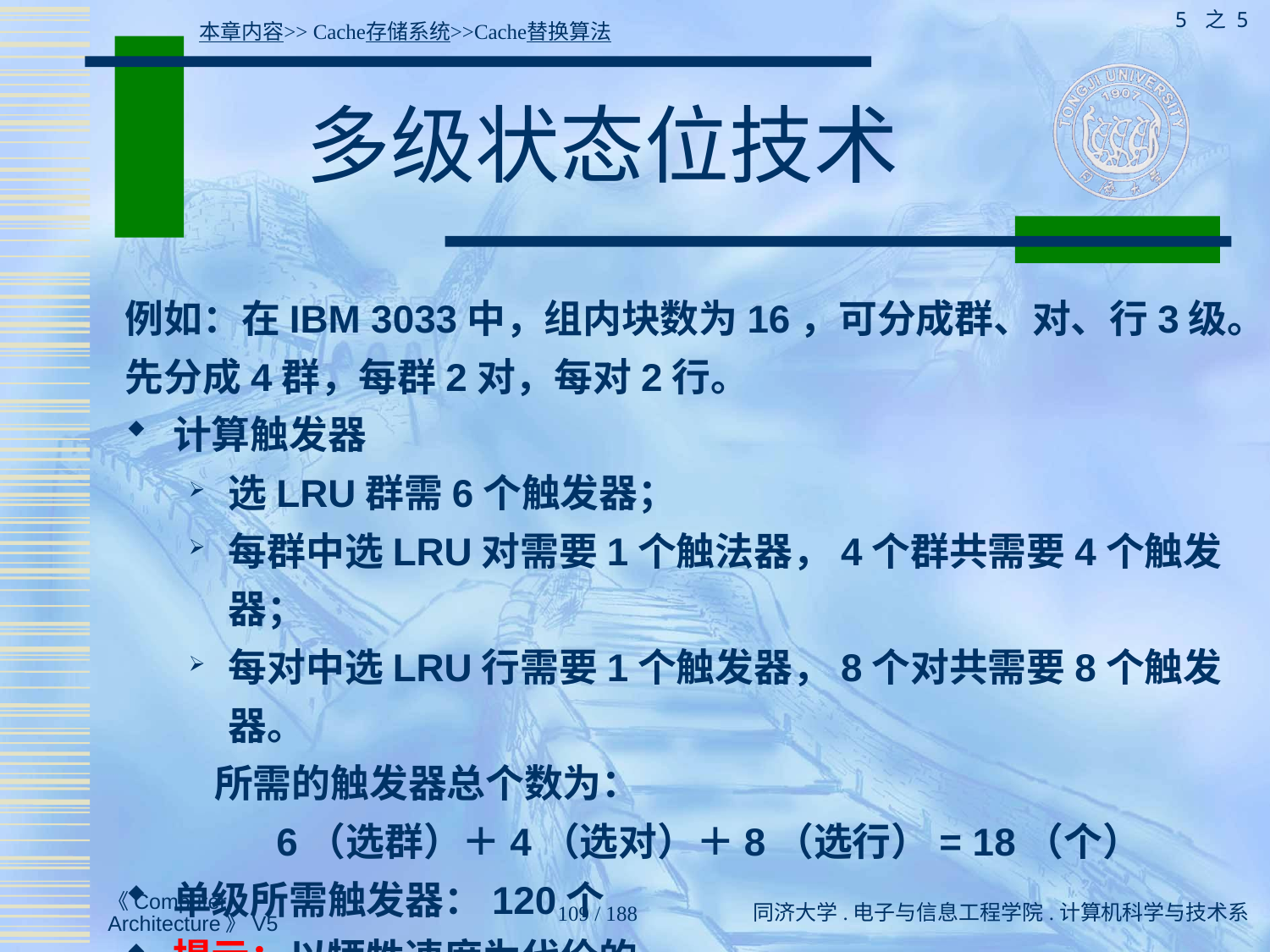

5 之 5
本章内容>> Cache存储系统>>Cache替换算法
# 多级状态位技术
例如：在IBM 3033中，组内块数为16，可分成群、对、行3级。先分成4群，每群2对，每对2行。
计算触发器
选LRU群需6个触发器；
每群中选LRU对需要1个触法器，4个群共需要4个触发器；
每对中选LRU行需要1个触发器，8个对共需要8个触发器。
         所需的触发器总个数为：
              6（选群）＋4（选对）＋8（选行）= 18（个）
单级所需触发器：120个
提示：以牺牲速度为代价的。